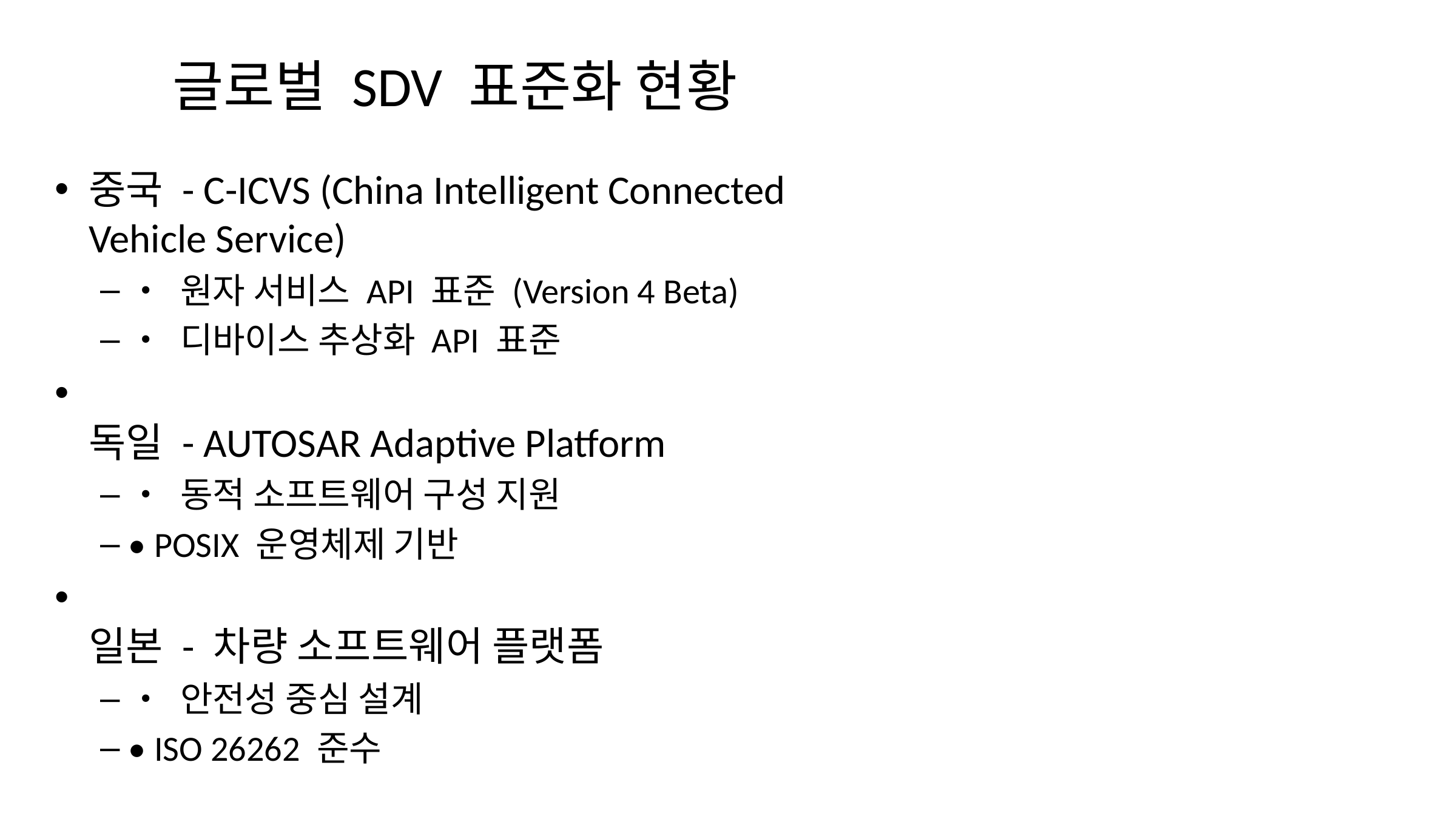

# 글로벌 SDV 표준화 현황
중국 - C-ICVS (China Intelligent Connected Vehicle Service)
• 원자 서비스 API 표준 (Version 4 Beta)
• 디바이스 추상화 API 표준
독일 - AUTOSAR Adaptive Platform
• 동적 소프트웨어 구성 지원
• POSIX 운영체제 기반
일본 - 차량 소프트웨어 플랫폼
• 안전성 중심 설계
• ISO 26262 준수